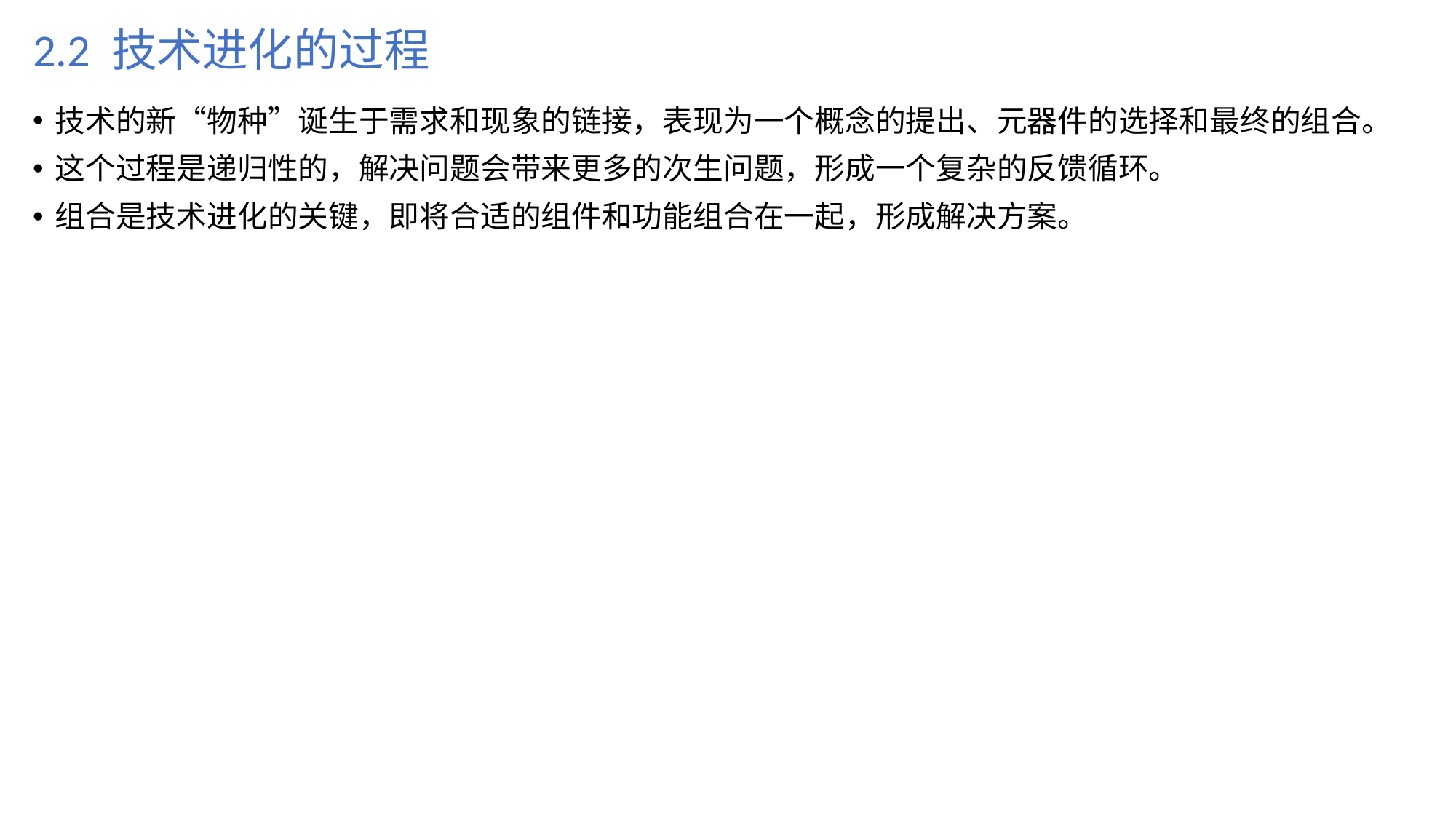

# 2.2 技术进化的过程
技术的新“物种”诞生于需求和现象的链接，表现为一个概念的提出、元器件的选择和最终的组合。
这个过程是递归性的，解决问题会带来更多的次生问题，形成一个复杂的反馈循环。
组合是技术进化的关键，即将合适的组件和功能组合在一起，形成解决方案。